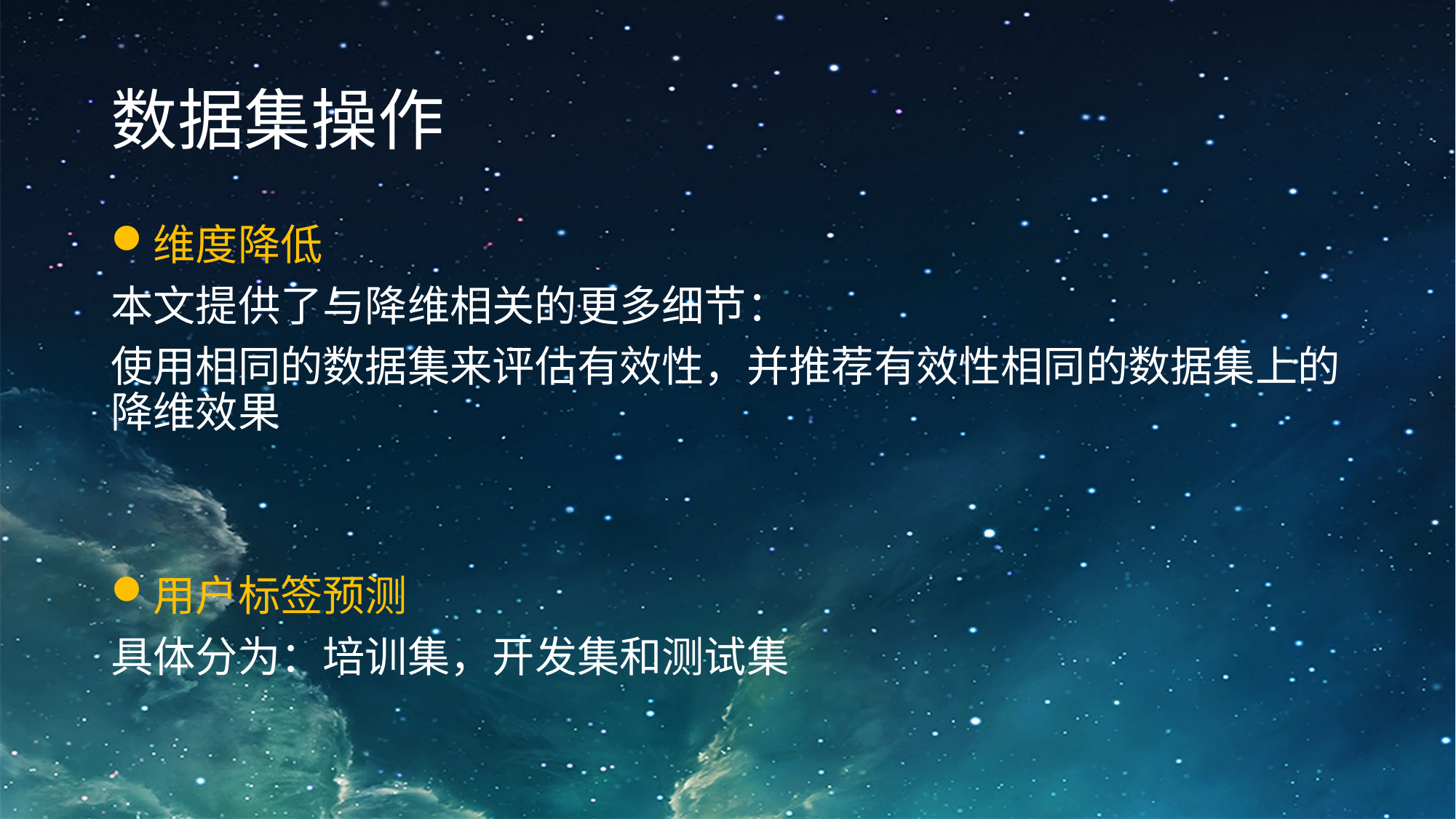

# 数据集操作
维度降低
本文提供了与降维相关的更多细节：
使用相同的数据集来评估有效性，并推荐有效性相同的数据集上的降维效果

用户标签预测
具体分为：培训集，开发集和测试集